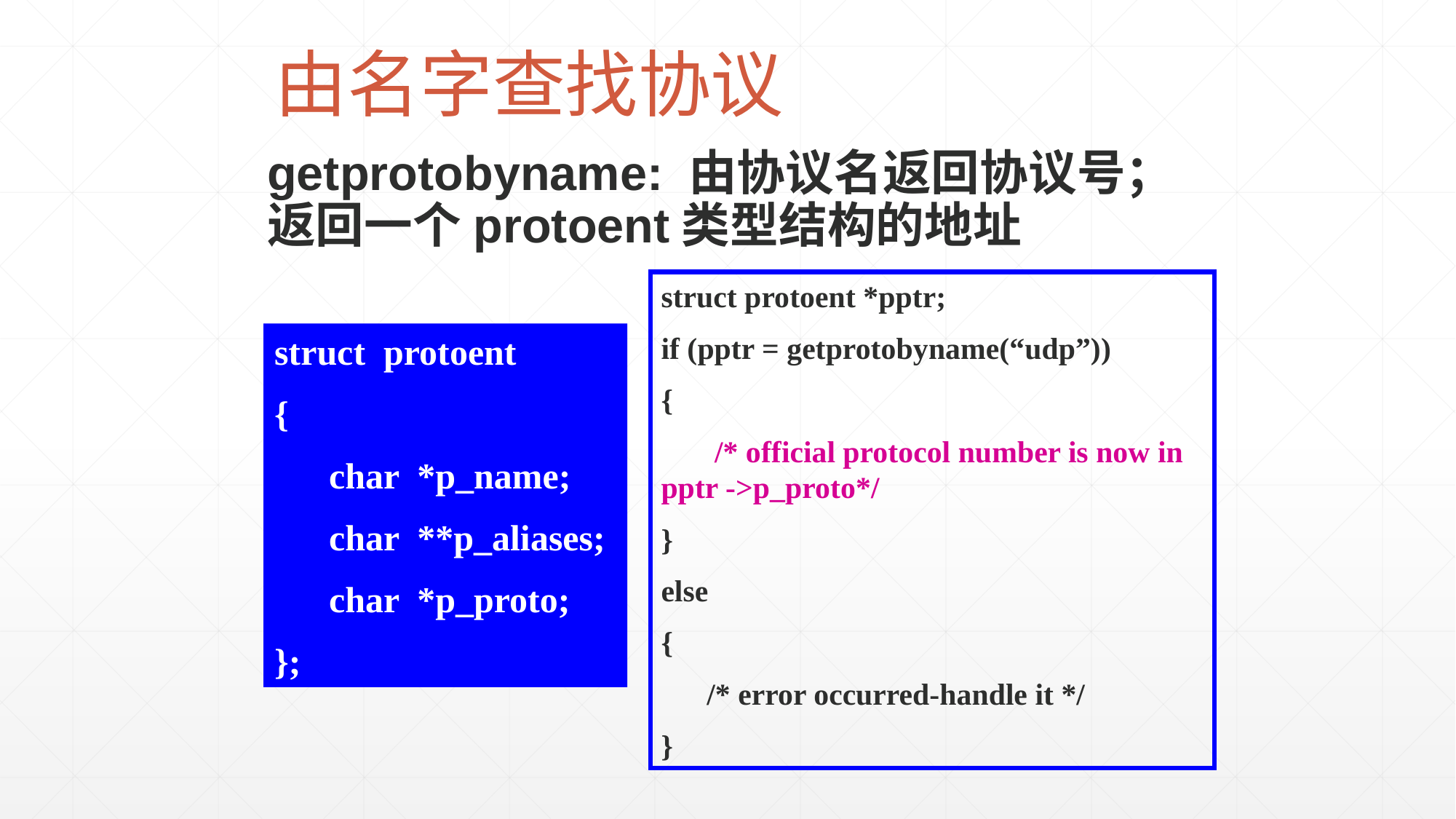

# 由名字查找协议
	getprotobyname: 由协议名返回协议号；返回一个protoent类型结构的地址
struct protoent *pptr;
if (pptr = getprotobyname(“udp”))
{
       /* official protocol number is now in pptr ->p_proto*/
}
else
{
      /* error occurred-handle it */
}
struct  protoent
{
      char  *p_name;
      char  **p_aliases;
      char  *p_proto;
};